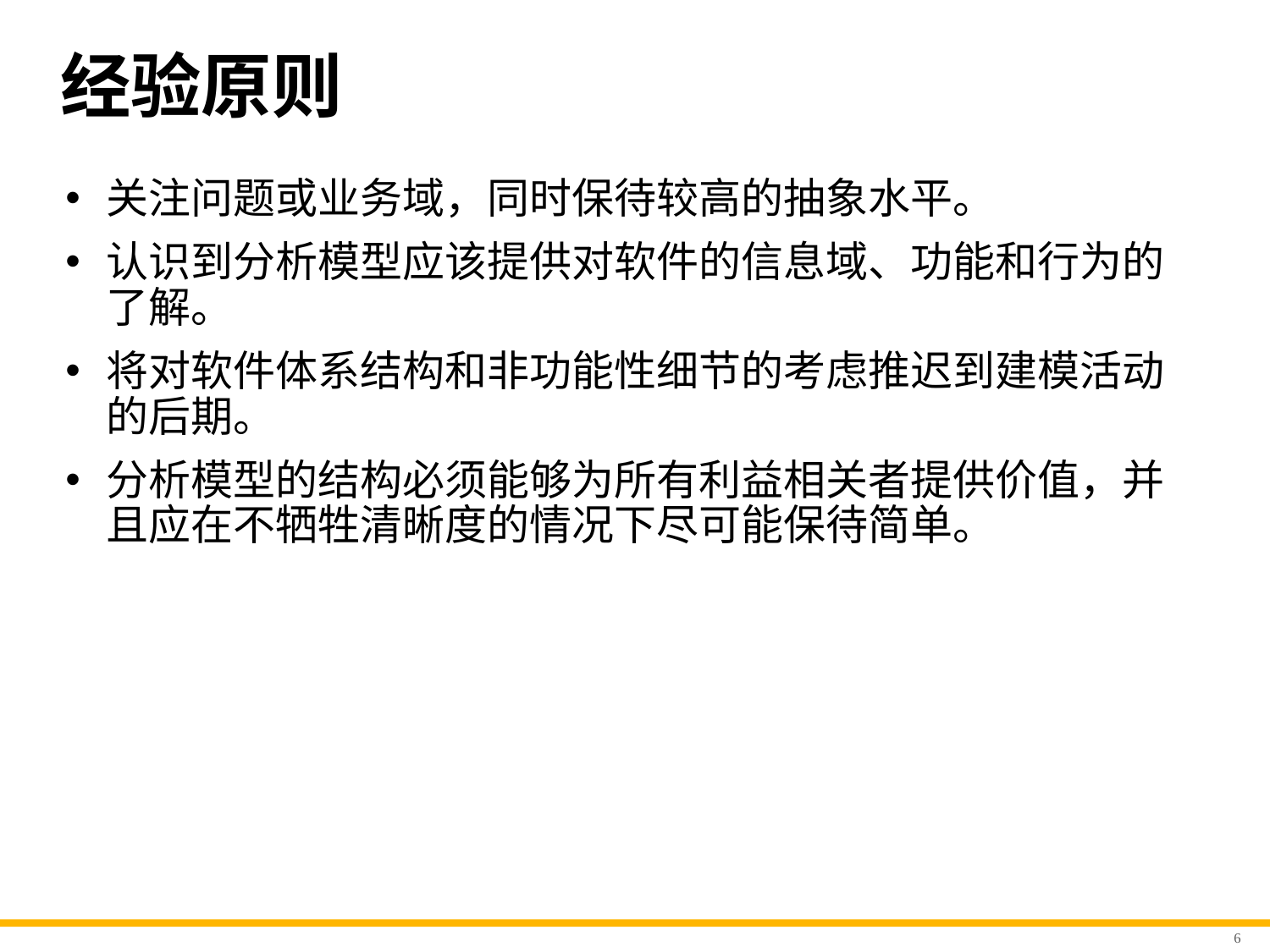

# 经验原则
关注问题或业务域，同时保待较高的抽象水平。
认识到分析模型应该提供对软件的信息域、功能和行为的了解。
将对软件体系结构和非功能性细节的考虑推迟到建模活动的后期。
分析模型的结构必须能够为所有利益相关者提供价值，并且应在不牺牲清晰度的情况下尽可能保待简单。
6